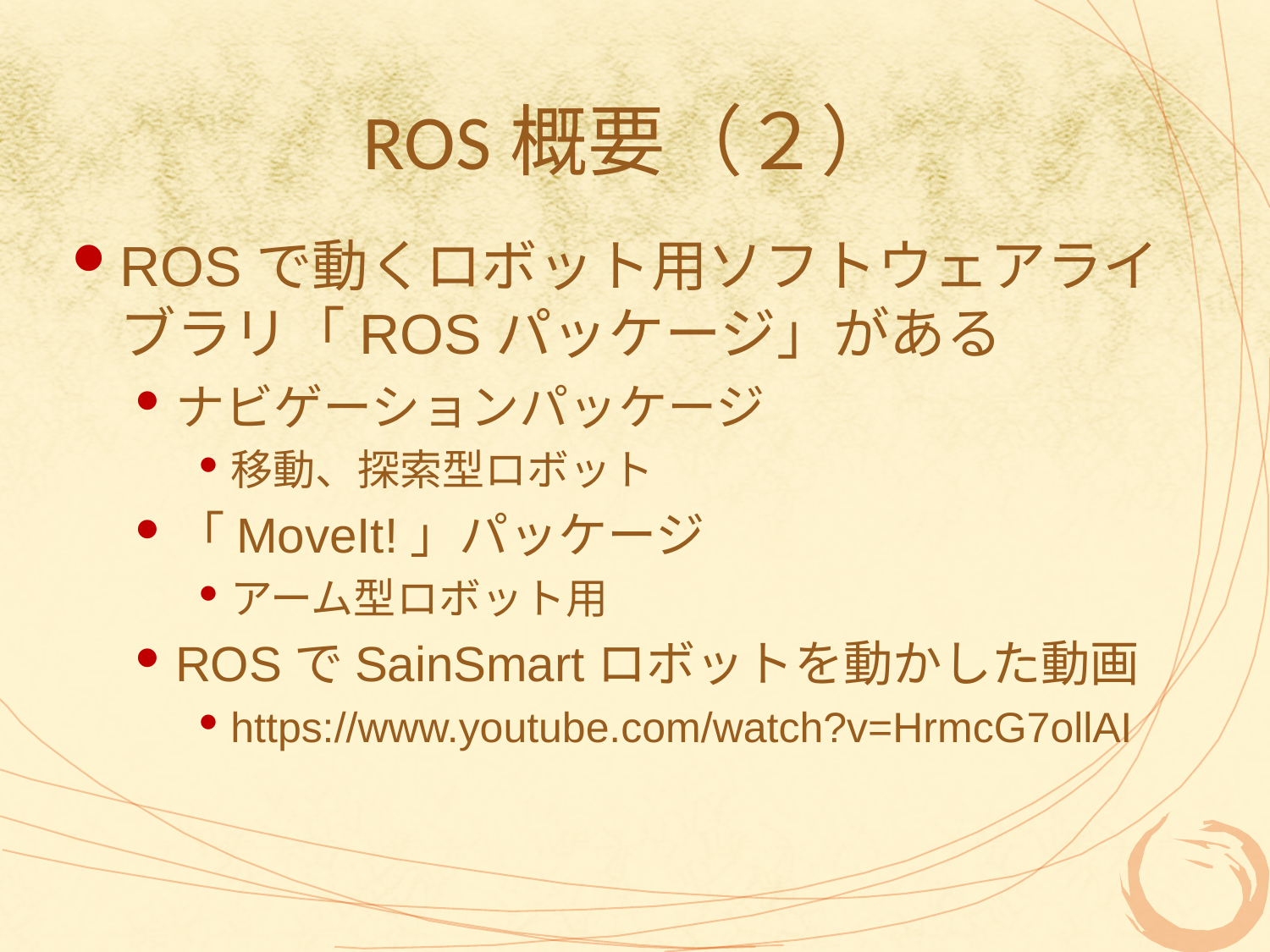

# ROS概要（２）
ROSで動くロボット用ソフトウェアライブラリ「ROSパッケージ」がある
ナビゲーションパッケージ
移動、探索型ロボット
「MoveIt!」パッケージ
アーム型ロボット用
ROSでSainSmartロボットを動かした動画
https://www.youtube.com/watch?v=HrmcG7ollAI